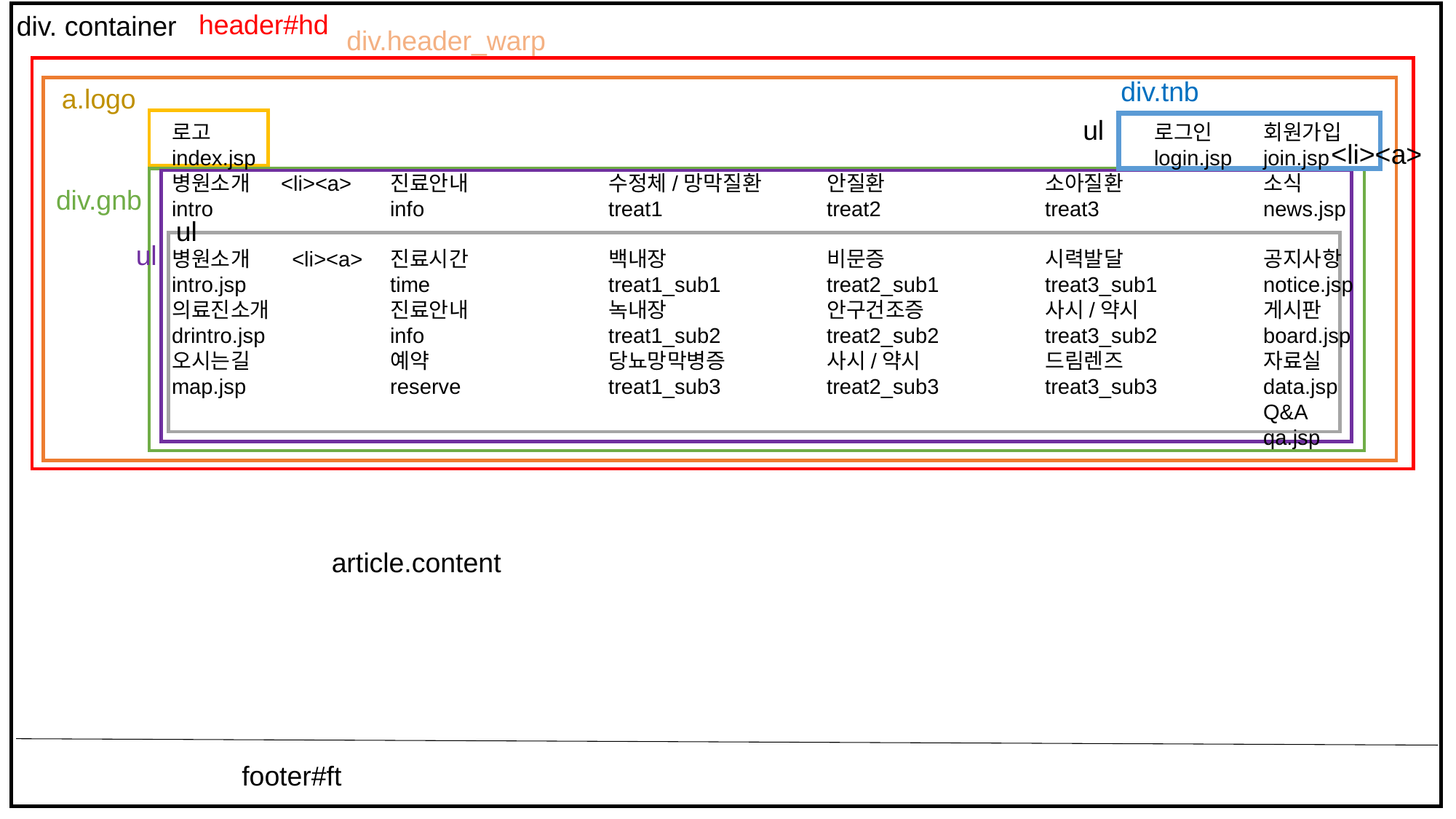

header#hd
div. container

div.header_warp

div.tnb
a.logo

ul

로고									로그인	회원가입
index.jsp									login.jsp	join.jsp
병원소개	<li><a>	진료안내		수정체/망막질환	안질환		소아질환		소식
intro		info		treat1		treat2		treat3		news.jsp

병원소개 	 <li><a> 	진료시간		백내장		비문증		시력발달		공지사항
intro.jsp		time		treat1_sub1	treat2_sub1	treat3_sub1	notice.jsp
의료진소개		진료안내		녹내장		안구건조증		사시/약시		게시판
drintro.jsp		info		treat1_sub2	treat2_sub2	treat3_sub2	board.jsp
오시는길		예약		당뇨망막병증	사시/약시		드림렌즈		자료실
map.jsp		reserve		treat1_sub3	treat2_sub3	treat3_sub3	data.jsp
										Q&A
										qa.jsp

<li><a>

div.gnb
ul
ul

article.content
footer#ft